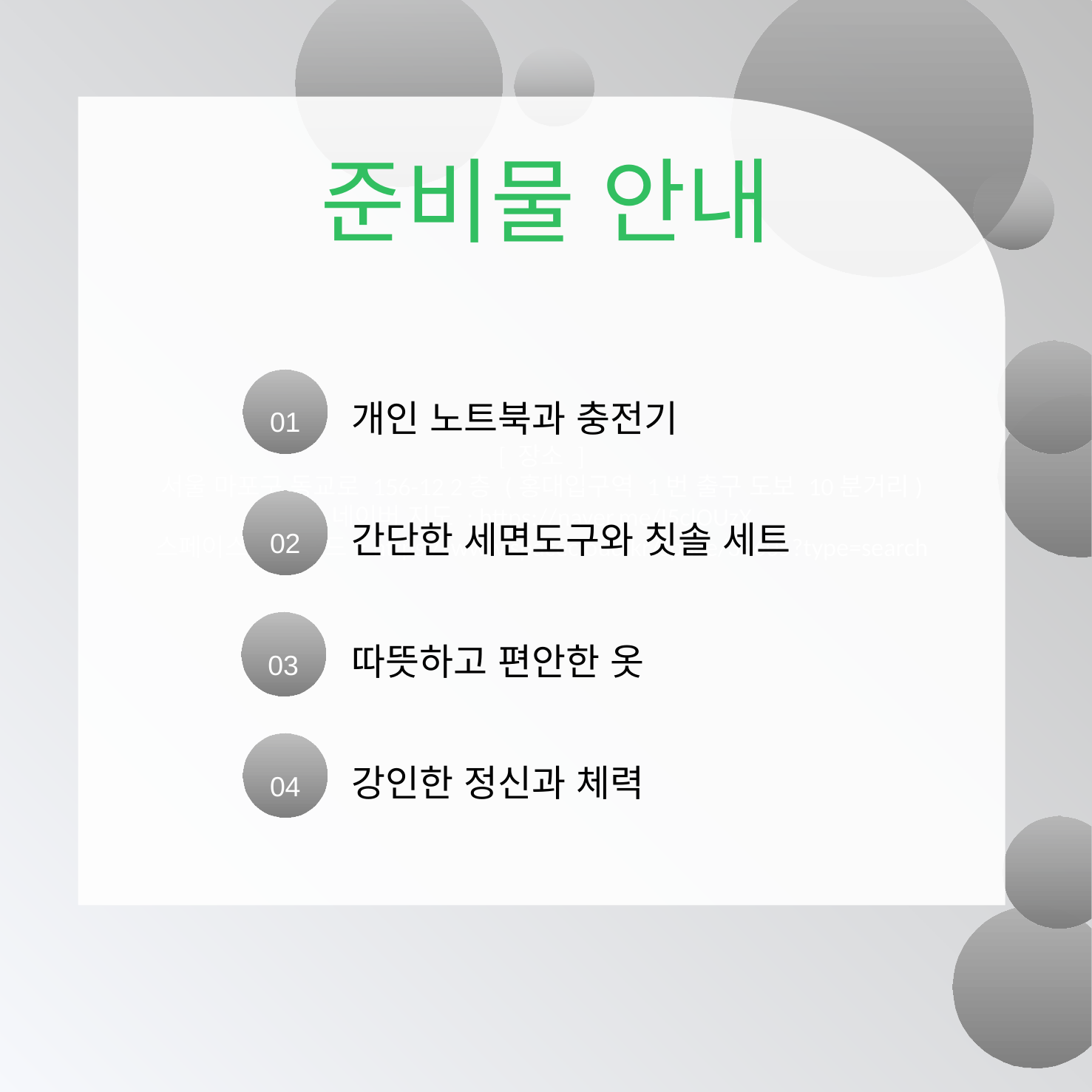

[ 장소 ]
서울 마포구 동교로 156-12 2층 (홍대입구역 1번 출구 도보 10분거리)
네이버 지도 : https://naver.me/I5clOUzX
스페이스 클라우드 : https://www.spacecloud.kr/space/38605?type=search
준비물 안내

개인 노트북과 충전기

01

간단한 세면도구와 칫솔 세트

02
따뜻하고 편안한 옷

03
강인한 정신과 체력

04